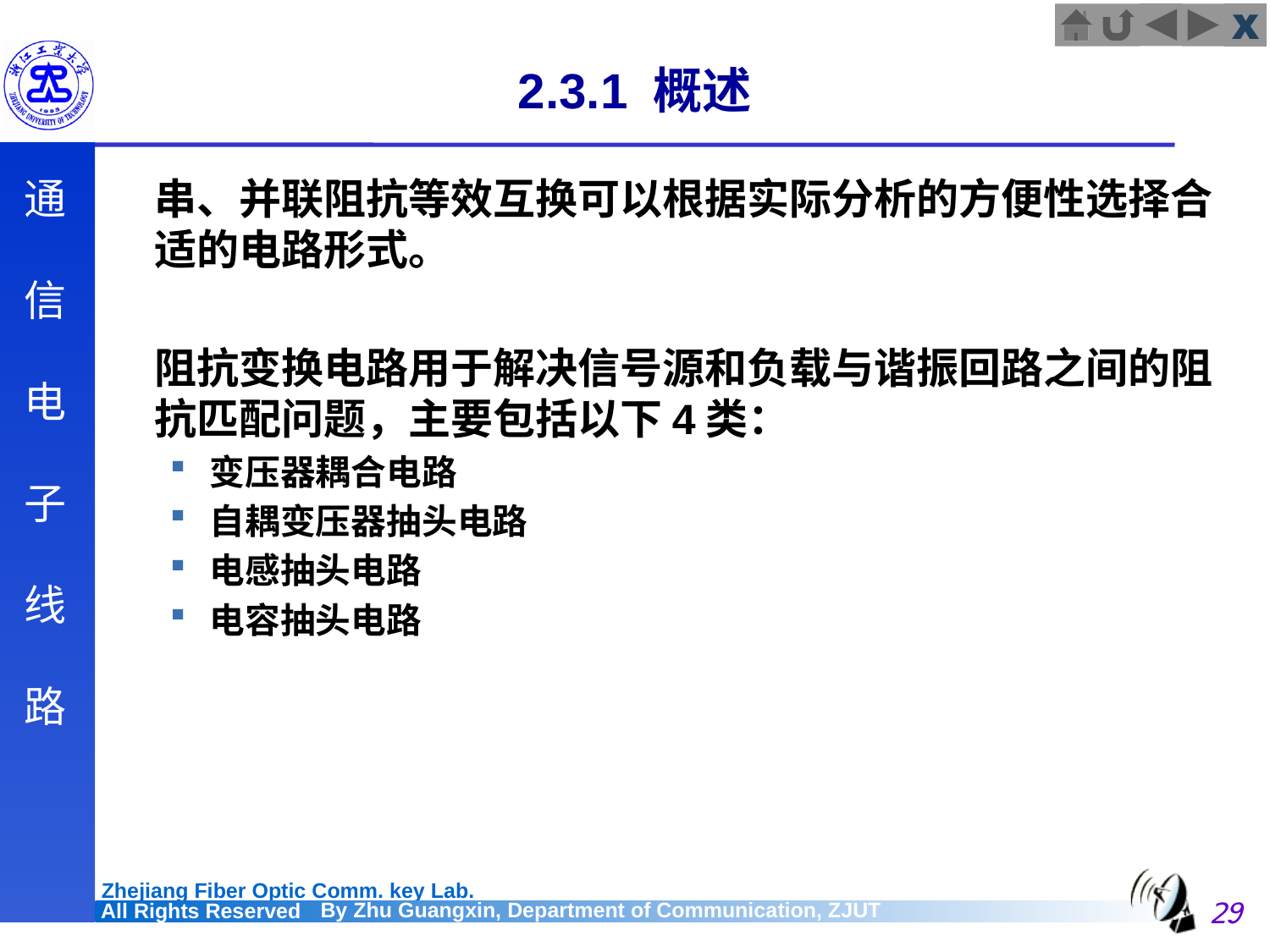

# 2.3.1 概述
	串、并联阻抗等效互换可以根据实际分析的方便性选择合适的电路形式。

	阻抗变换电路用于解决信号源和负载与谐振回路之间的阻抗匹配问题，主要包括以下4类：
变压器耦合电路
自耦变压器抽头电路
电感抽头电路
电容抽头电路